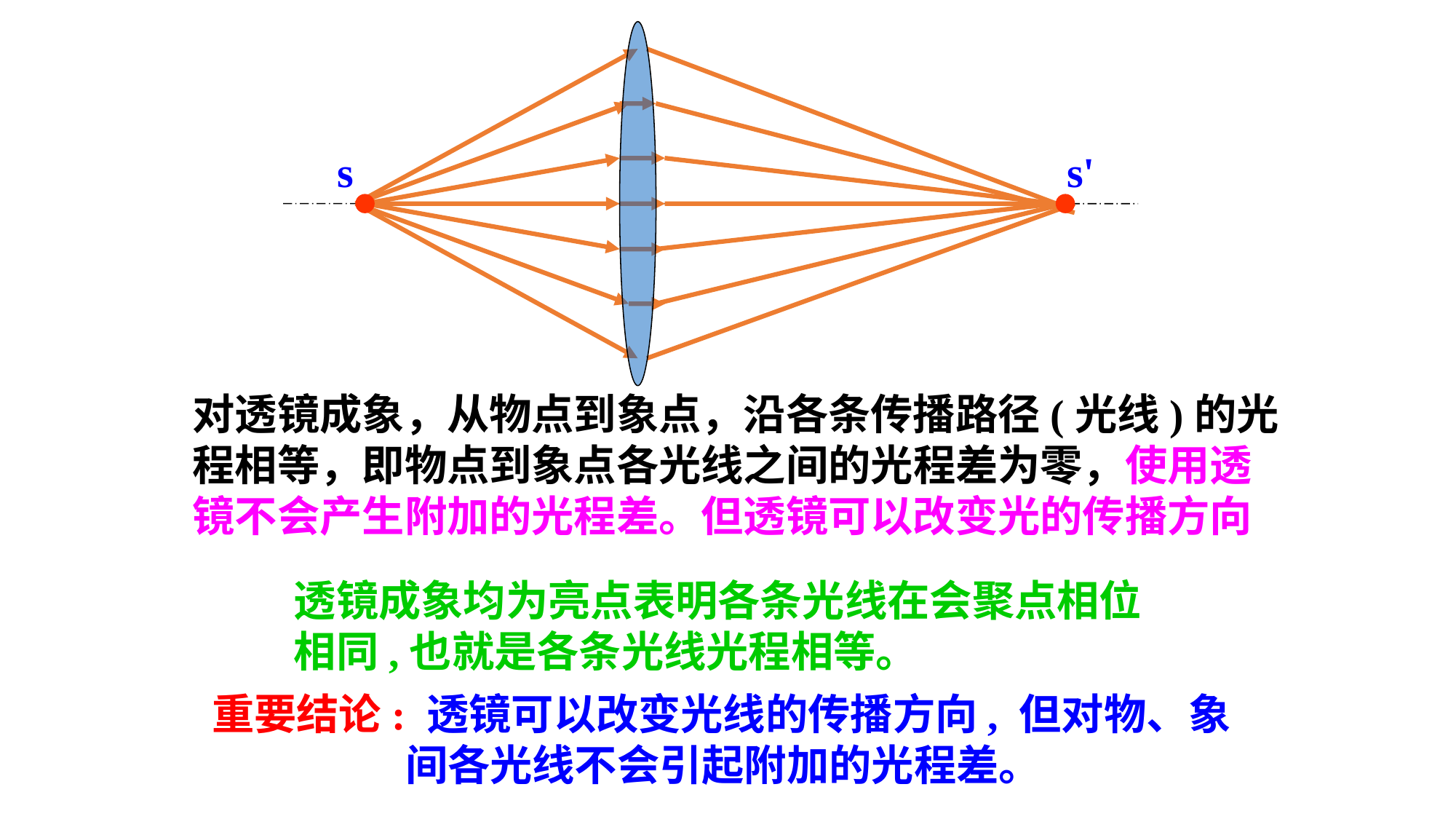

s
s'

对透镜成象，从物点到象点，沿各条传播路径(光线)的光程相等，即物点到象点各光线之间的光程差为零，使用透镜不会产生附加的光程差。但透镜可以改变光的传播方向
透镜成象均为亮点表明各条光线在会聚点相位相同,也就是各条光线光程相等。
重要结论: 透镜可以改变光线的传播方向, 但对物、象
                   间各光线不会引起附加的光程差。